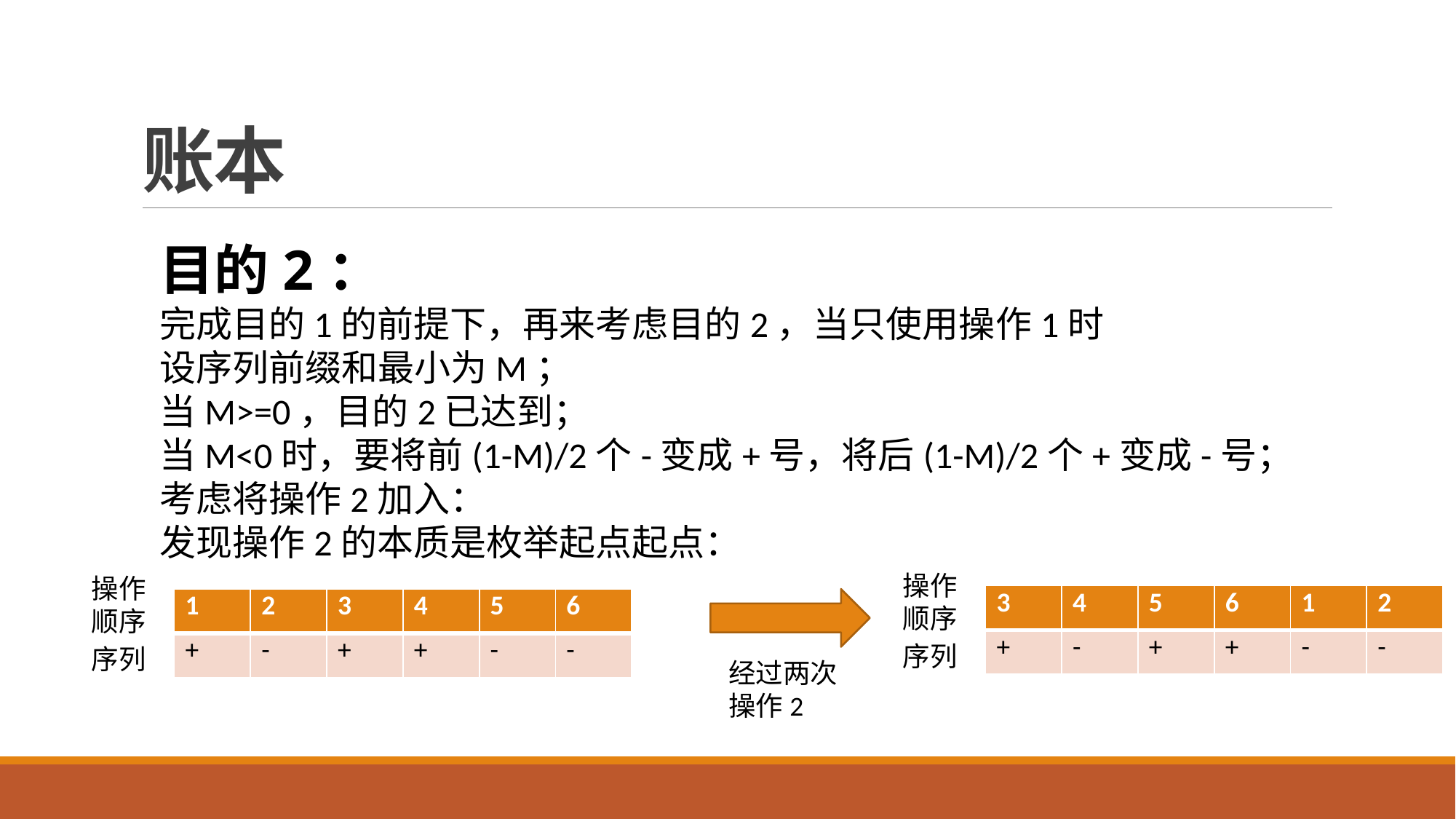

# 账本
目的2：
完成目的1的前提下，再来考虑目的2，当只使用操作1时
设序列前缀和最小为M；
当M>=0，目的2已达到；
当M<0时，要将前(1-M)/2个-变成+号，将后(1-M)/2个+变成-号；
考虑将操作2加入：
发现操作2的本质是枚举起点起点：
操作顺序
操作顺序
| 3 | 4 | 5 | 6 | 1 | 2 |
| --- | --- | --- | --- | --- | --- |
| + | - | + | + | - | - |
| 1 | 2 | 3 | 4 | 5 | 6 |
| --- | --- | --- | --- | --- | --- |
| + | - | + | + | - | - |

序列
序列
经过两次操作2